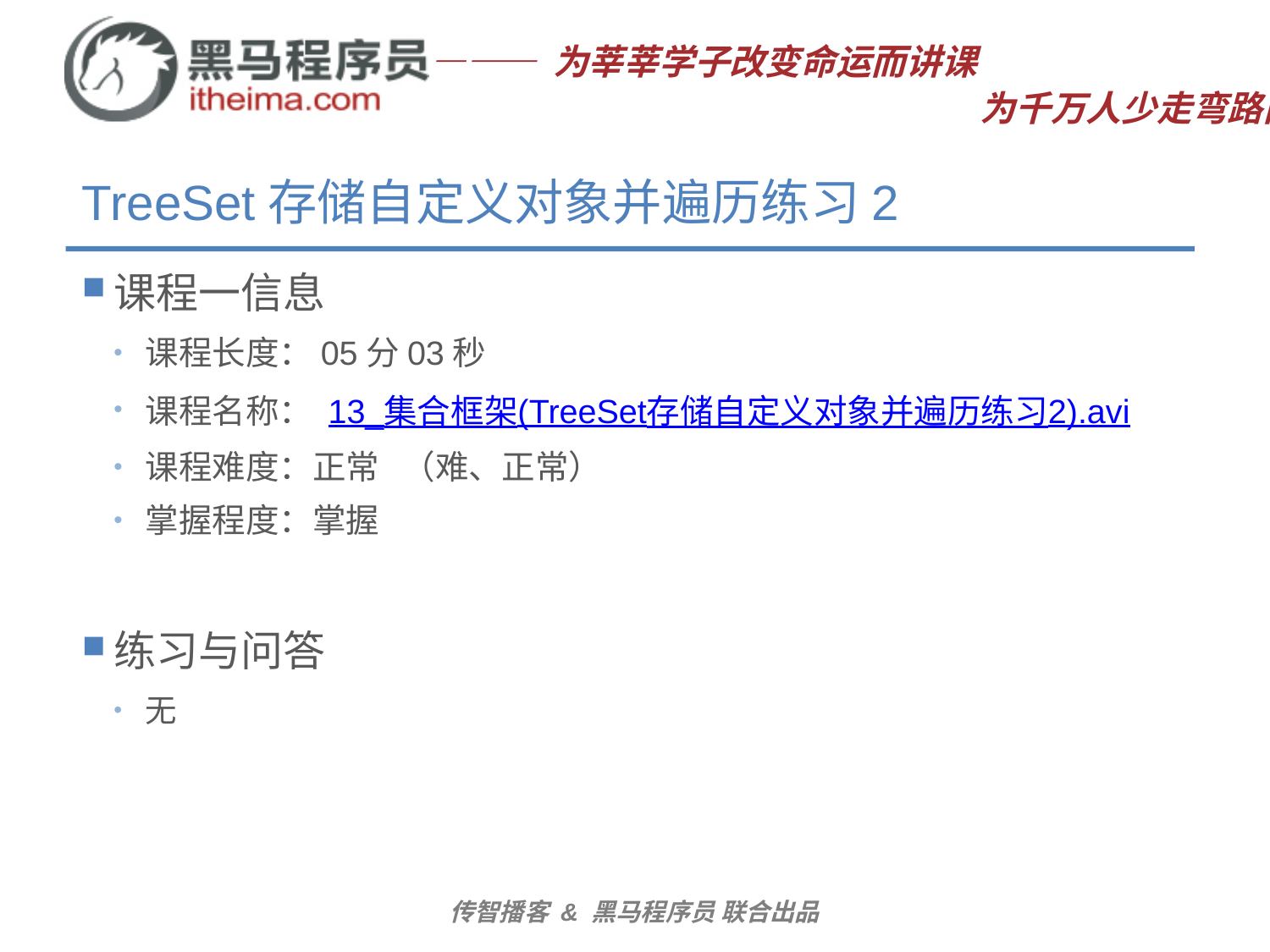

# TreeSet存储自定义对象并遍历练习2
课程一信息
课程长度：05分03秒
课程名称： 13_集合框架(TreeSet存储自定义对象并遍历练习2).avi
课程难度：正常   （难、正常）
掌握程度：掌握

练习与问答
无